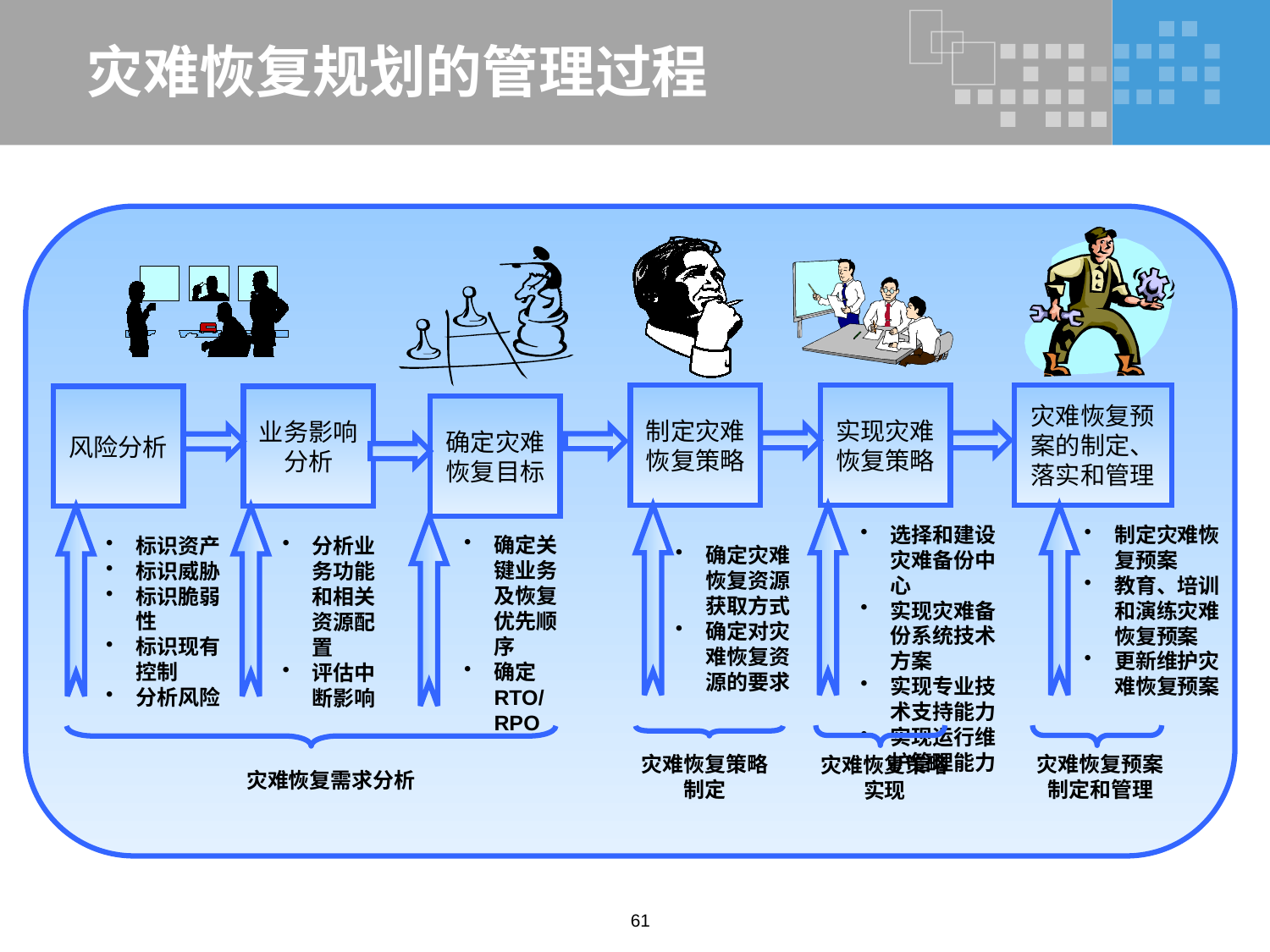

# 灾难恢复规划的管理过程

制定灾难
恢复策略
实现灾难恢复策略
灾难恢复预案的制定、落实和管理
风险分析
业务影响
分析
确定灾难恢复目标

选择和建设灾难备份中心
实现灾难备份系统技术方案
实现专业技术支持能力
实现运行维护管理能力
制定灾难恢复预案
教育、培训和演练灾难恢复预案
更新维护灾难恢复预案
确定关键业务及恢复优先顺序
确定RTO/RPO
标识资产
标识威胁
标识脆弱性
标识现有控制
分析风险
分析业务功能和相关资源配置
评估中断影响
确定灾难恢复资源获取方式
确定对灾难恢复资源的要求

灾难恢复策略制定
灾难恢复预案制定和管理
灾难恢复策略实现
灾难恢复需求分析
61